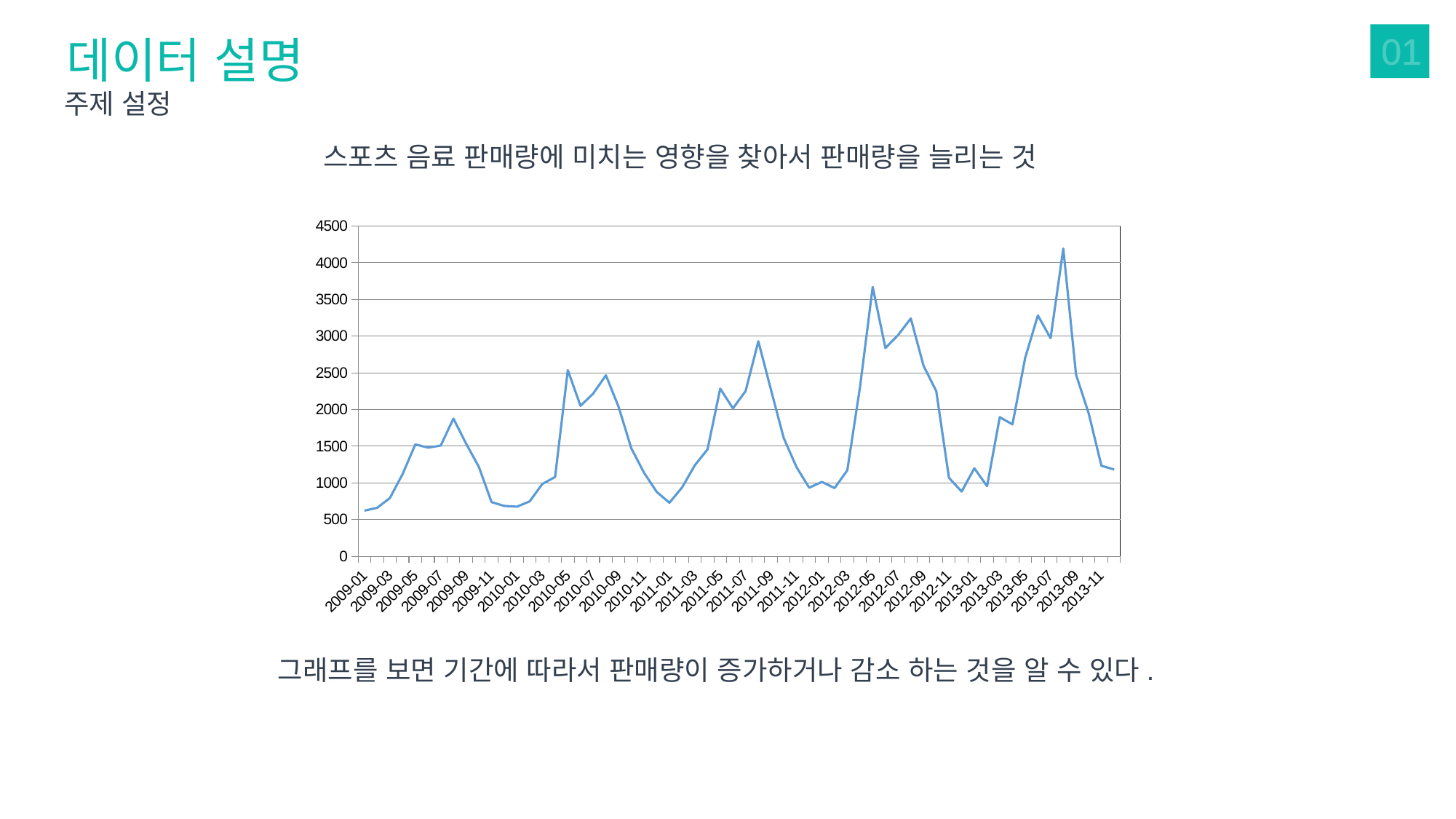

01
데이터 설명

주제 설정
스포츠 음료 판매량에 미치는 영향을 찾아서 판매량을 늘리는 것

### Chart

| Category |  |
|---|---|
| 2009-01 | 622.0 |
| 2009-02 | 660.0 |
| 2009-03 | 794.0 |
| 2009-04 | 1119.0 |
| 2009-05 | 1524.0 |
| 2009-06 | 1480.0 |
| 2009-07 | 1509.0 |
| 2009-08 | 1876.0 |
| 2009-09 | 1534.0 |
| 2009-10 | 1218.0 |
| 2009-11 | 738.0 |
| 2009-12 | 686.0 |
| 2010-01 | 676.0 |
| 2010-02 | 748.0 |
| 2010-03 | 986.0 |
| 2010-04 | 1080.0 |
| 2010-05 | 2537.0 |
| 2010-06 | 2050.0 |
| 2010-07 | 2218.0 |
| 2010-08 | 2467.0 |
| 2010-09 | 2036.0 |
| 2010-10 | 1470.0 |
| 2010-11 | 1138.0 |
| 2010-12 | 877.0 |
| 2011-01 | 729.0 |
| 2011-02 | 939.0 |
| 2011-03 | 1241.0 |
| 2011-04 | 1457.0 |
| 2011-05 | 2285.0 |
| 2011-06 | 2015.0 |
| 2011-07 | 2253.0 |
| 2011-08 | 2930.0 |
| 2011-09 | 2264.0 |
| 2011-10 | 1610.0 |
| 2011-11 | 1216.0 |
| 2011-12 | 934.0 |
| 2012-01 | 1013.0 |
| 2012-02 | 929.0 |
| 2012-03 | 1171.0 |
| 2012-04 | 2306.0 |
| 2012-05 | 3671.0 |
| 2012-06 | 2838.0 |
| 2012-07 | 3016.0 |
| 2012-08 | 3241.0 |
| 2012-09 | 2598.0 |
| 2012-10 | 2252.0 |
| 2012-11 | 1069.0 |
| 2012-12 | 882.0 |
| 2013-01 | 1199.0 |
| 2013-02 | 955.0 |
| 2013-03 | 1895.0 |
| 2013-04 | 1797.0 |
| 2013-05 | 2705.0 |
| 2013-06 | 3282.0 |
| 2013-07 | 2972.0 |
| 2013-08 | 4194.0 |
| 2013-09 | 2476.0 |
| 2013-10 | 1947.0 |
| 2013-11 | 1233.0 |
| 2013-12 | 1182.0 |
그래프를 보면 기간에 따라서 판매량이 증가하거나 감소 하는 것을 알 수 있다.